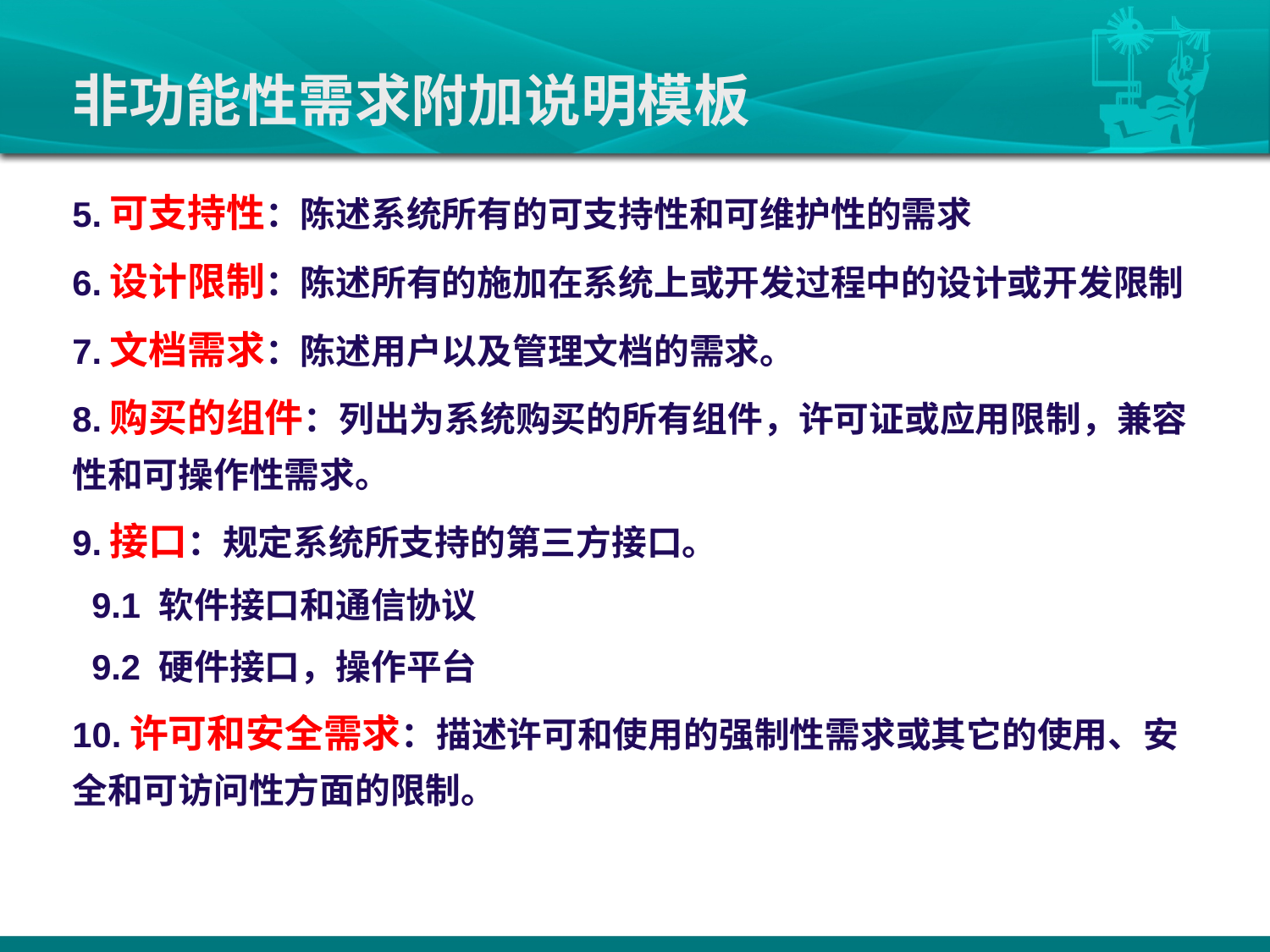

# 非功能性需求附加说明模板
5.可支持性：陈述系统所有的可支持性和可维护性的需求
6.设计限制：陈述所有的施加在系统上或开发过程中的设计或开发限制
7.文档需求：陈述用户以及管理文档的需求。
8.购买的组件：列出为系统购买的所有组件，许可证或应用限制，兼容性和可操作性需求。
9.接口：规定系统所支持的第三方接口。
  9.1 软件接口和通信协议
  9.2 硬件接口，操作平台
10.许可和安全需求：描述许可和使用的强制性需求或其它的使用、安全和可访问性方面的限制。